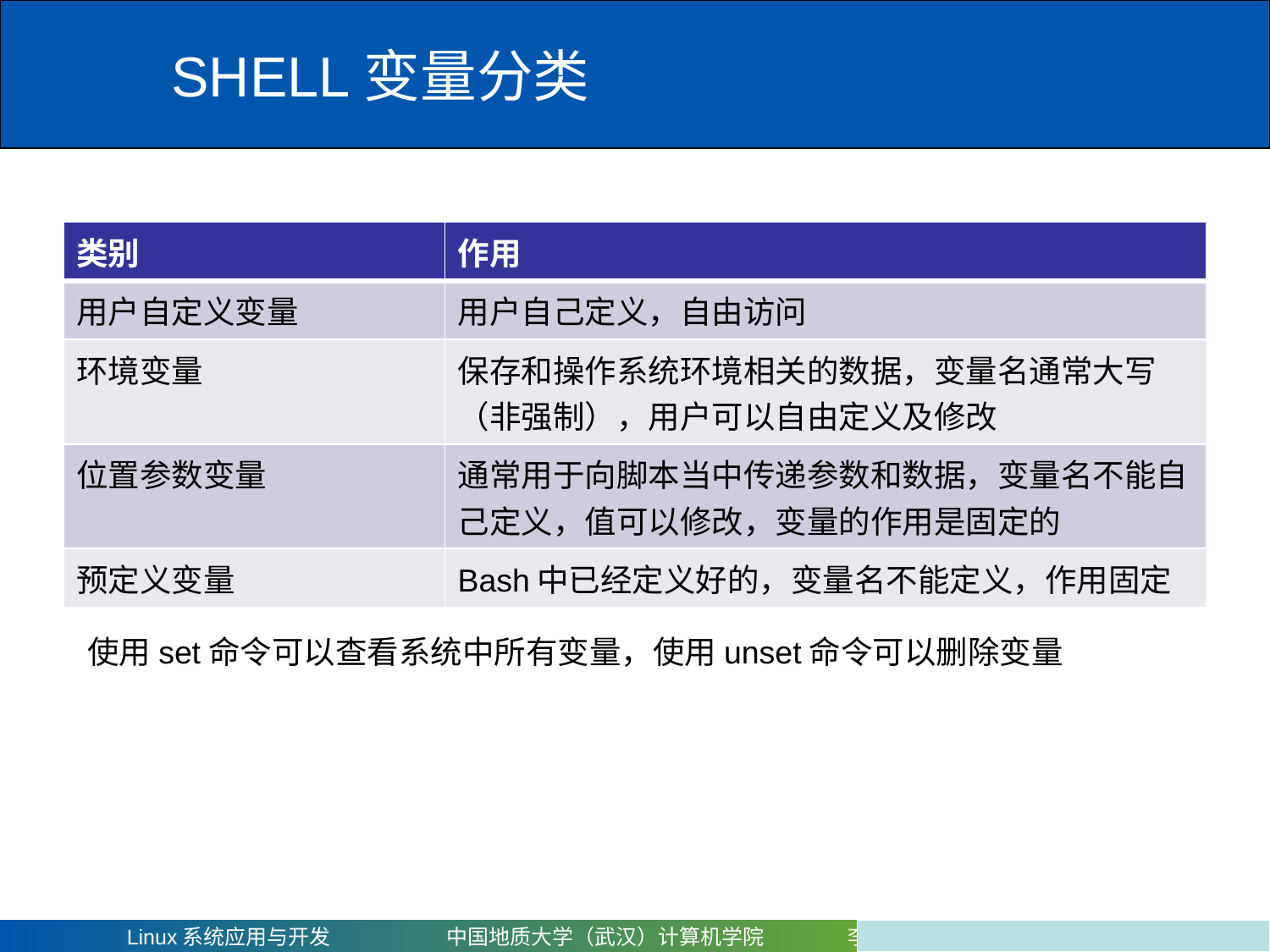

# SHELL变量分类
| 类别 | 作用 |
| --- | --- |
| 用户自定义变量 | 用户自己定义，自由访问 |
| 环境变量 | 保存和操作系统环境相关的数据，变量名通常大写（非强制），用户可以自由定义及修改 |
| 位置参数变量 | 通常用于向脚本当中传递参数和数据，变量名不能自己定义，值可以修改，变量的作用是固定的 |
| 预定义变量 | Bash中已经定义好的，变量名不能定义，作用固定 |
使用set命令可以查看系统中所有变量，使用unset命令可以删除变量